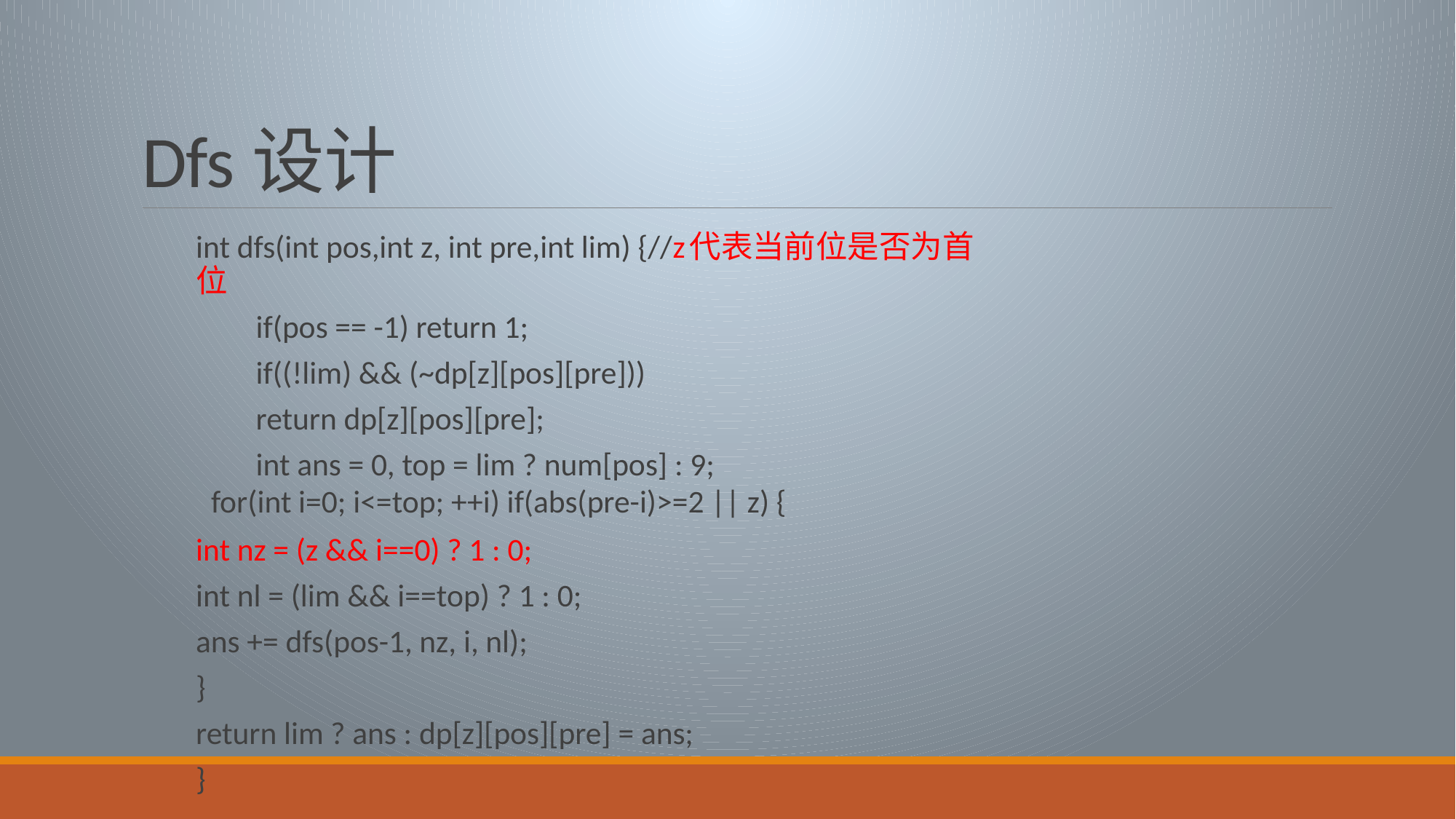

# Dfs设计
int dfs(int pos,int z, int pre,int lim) {//z代表当前位是否为首位
	if(pos == -1) return 1;
	if((!lim) && (~dp[z][pos][pre]))
		return dp[z][pos][pre];
	int ans = 0, top = lim ? num[pos] : 9;
	for(int i=0; i<=top; ++i) if(abs(pre-i)>=2 || z) {
		int nz = (z && i==0) ? 1 : 0;
		int nl = (lim && i==top) ? 1 : 0;
		ans += dfs(pos-1, nz, i, nl);
	}
	return lim ? ans : dp[z][pos][pre] = ans;
}